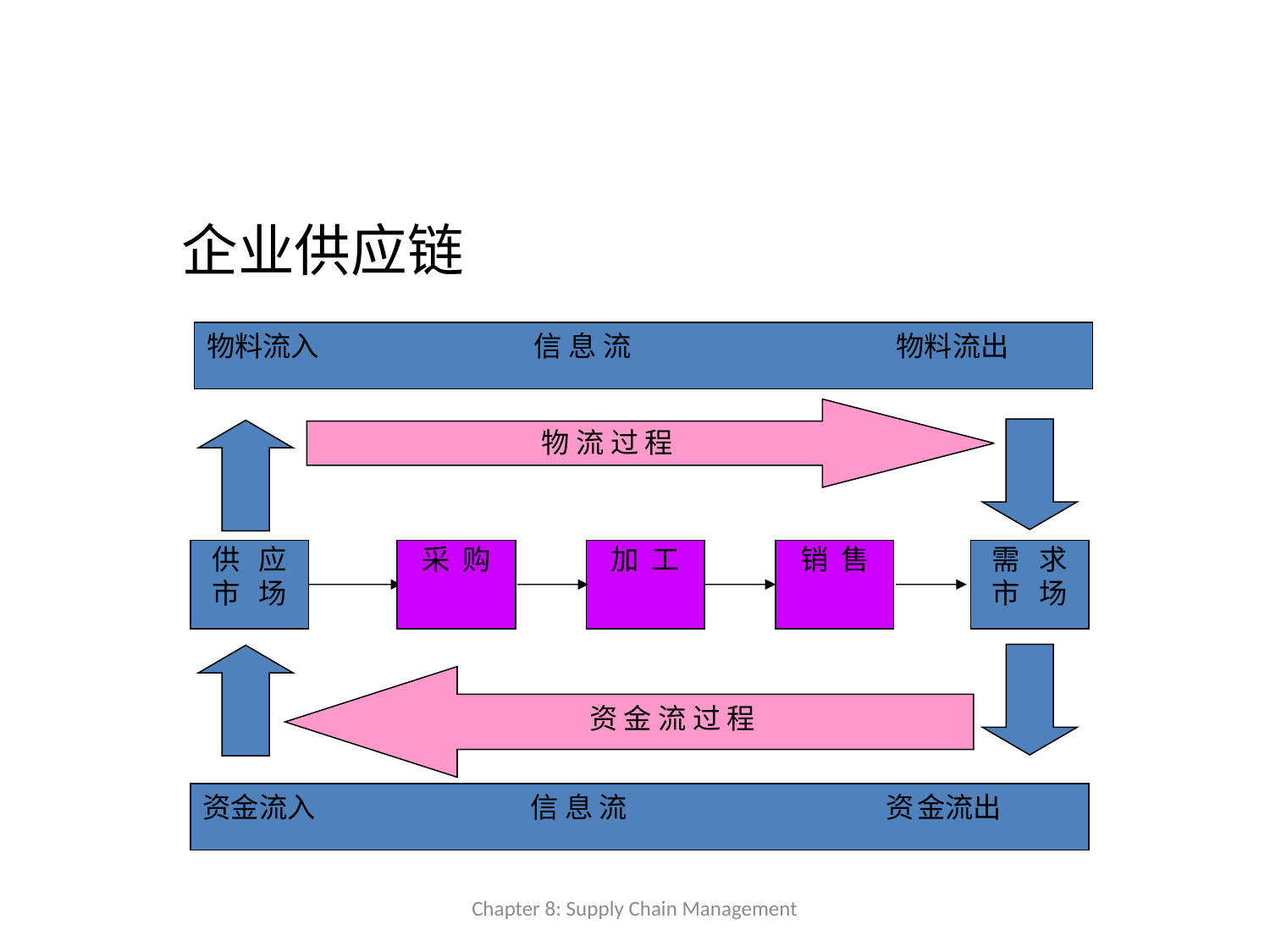

企业供应链
物料流入                                  信 息 流                                          物料流出
物 流 过 程

供   应
市   场
采  购
加  工
销  售
需   求
市   场

资 金 流 过 程
资金流入                                  信 息 流                                         资金流出
Chapter 8: Supply Chain Management